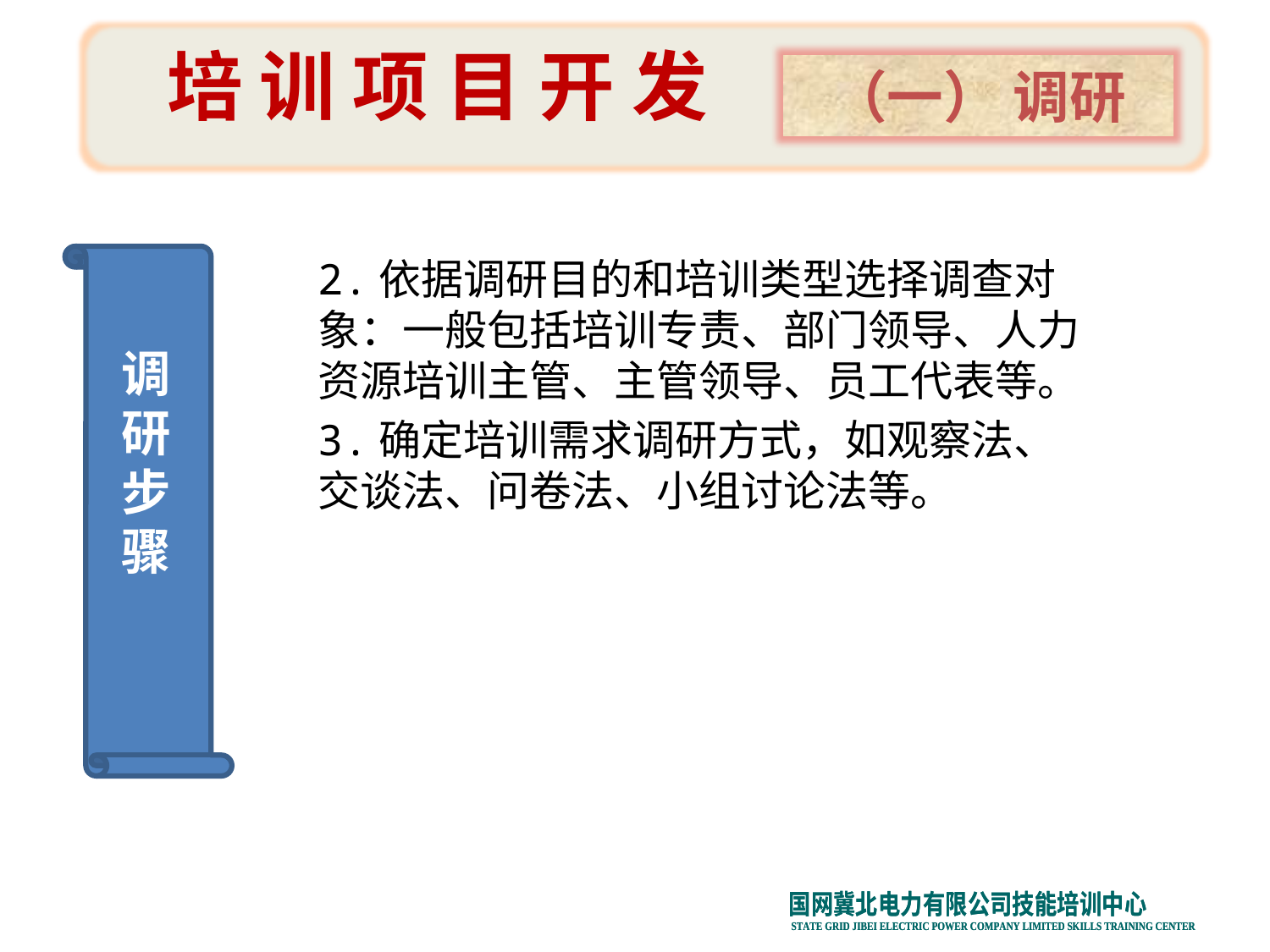

培 训 项 目 开 发
（一） 调研
 调
研
步
骤

2.依据调研目的和培训类型选择调查对象：一般包括培训专责、部门领导、人力资源培训主管、主管领导、员工代表等。
3.确定培训需求调研方式，如观察法、交谈法、问卷法、小组讨论法等。